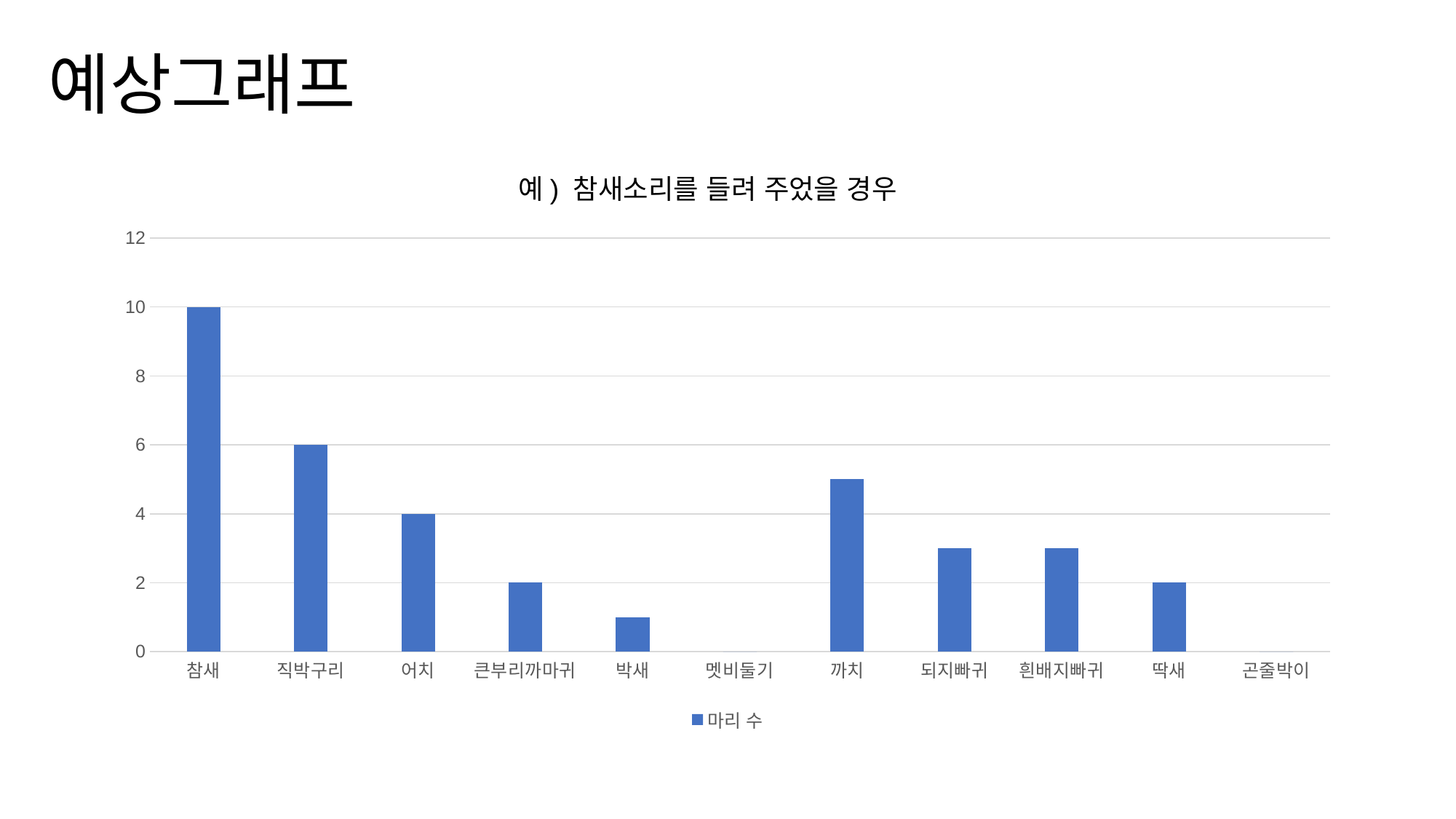

# 예상그래프
예) 참새소리를 들려 주었을 경우

### Chart

| Category | 마리 수 |
|---|---|
| 참새 | 10.0 |
| 직박구리 | 6.0 |
| 어치 | 4.0 |
| 큰부리까마귀 | 2.0 |
| 박새 | 1.0 |
| 멧비둘기 | 0.0 |
| 까치 | 5.0 |
| 되지빠귀 | 3.0 |
| 흰배지빠귀 | 3.0 |
| 딱새 | 2.0 |
| 곤줄박이 | 0.0 |